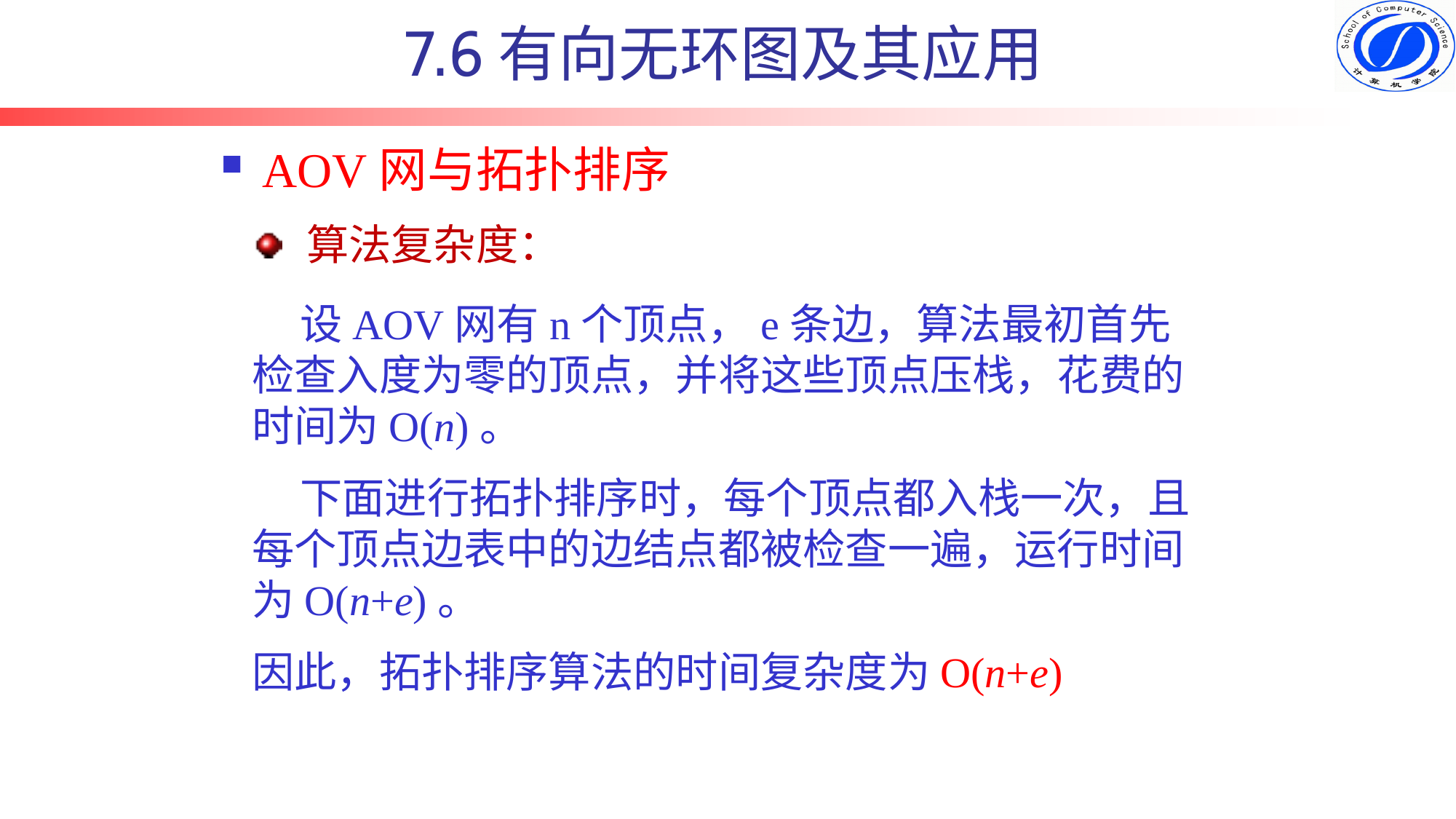

7.6有向无环图及其应用
AOV网与拓扑排序
算法复杂度：
    设AOV网有n个顶点，e条边，算法最初首先检查入度为零的顶点，并将这些顶点压栈，花费的时间为O(n)。
    下面进行拓扑排序时，每个顶点都入栈一次，且每个顶点边表中的边结点都被检查一遍，运行时间为O(n+e)。
因此，拓扑排序算法的时间复杂度为O(n+e)